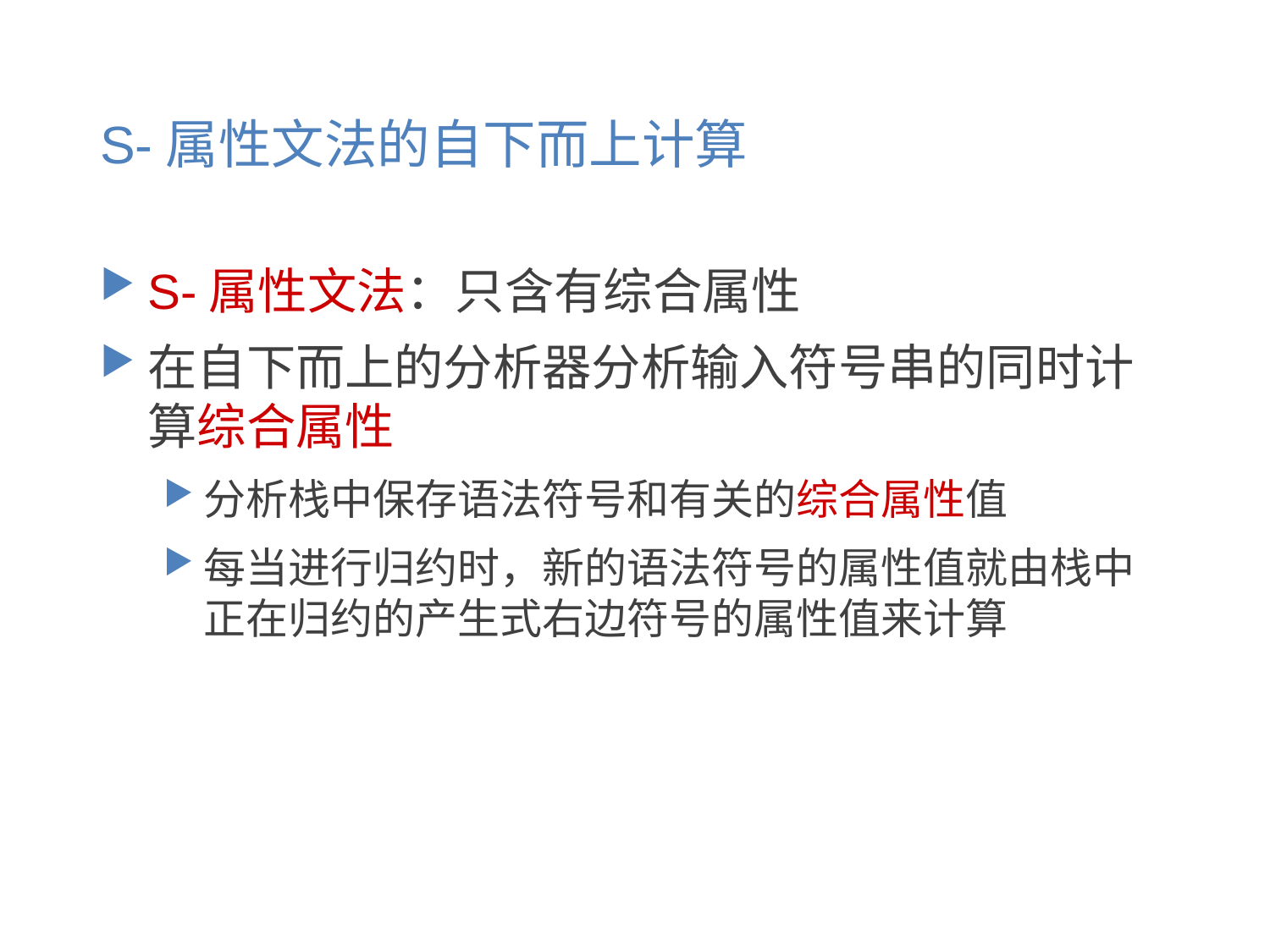

# S-属性文法的自下而上计算
S-属性文法：只含有综合属性
在自下而上的分析器分析输入符号串的同时计算综合属性
分析栈中保存语法符号和有关的综合属性值
每当进行归约时，新的语法符号的属性值就由栈中正在归约的产生式右边符号的属性值来计算